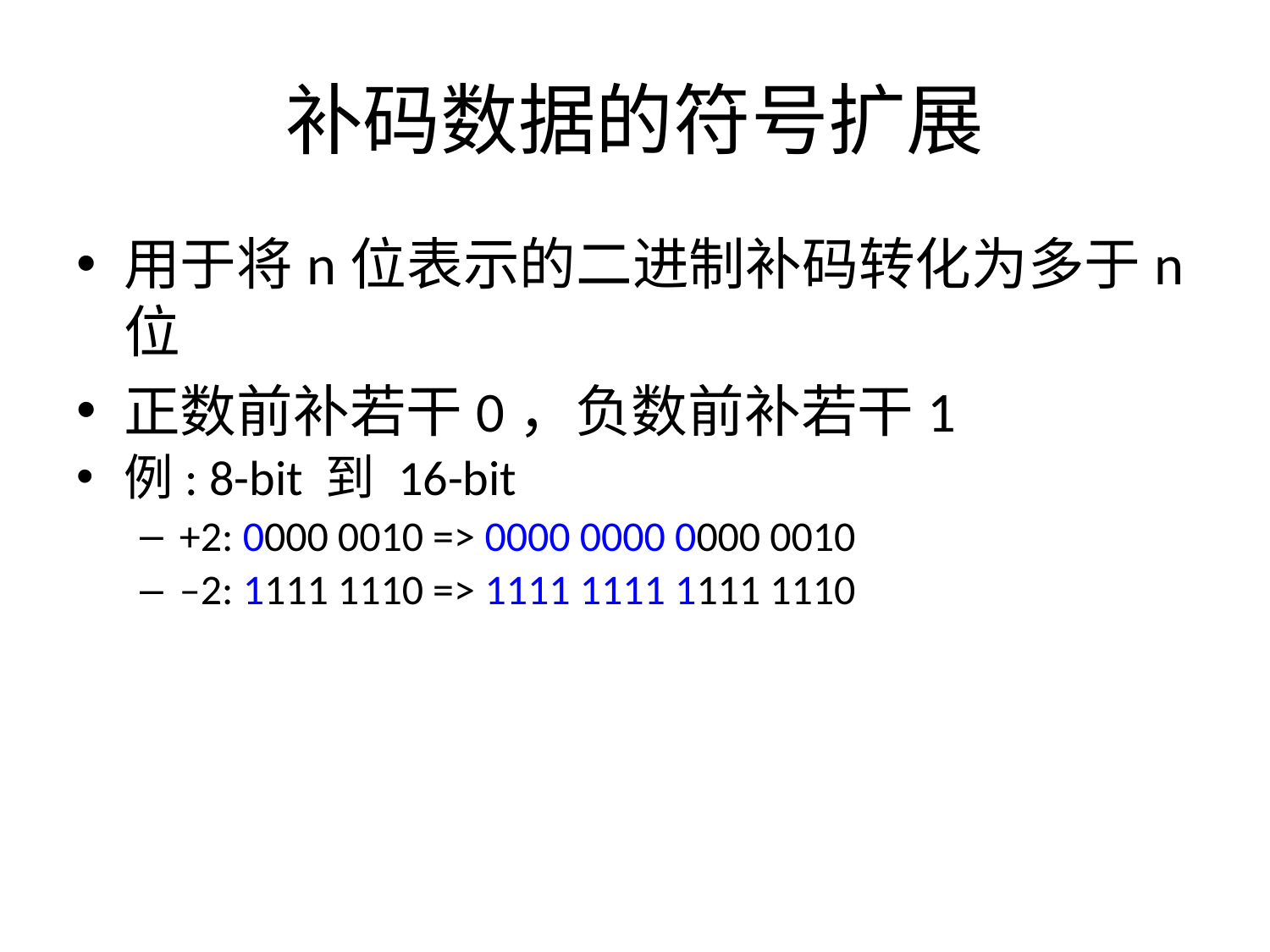

# 补码数据的符号扩展
用于将n位表示的二进制补码转化为多于n位
正数前补若干0，负数前补若干1
例: 8-bit 到 16-bit
+2: 0000 0010 => 0000 0000 0000 0010
–2: 1111 1110 => 1111 1111 1111 1110